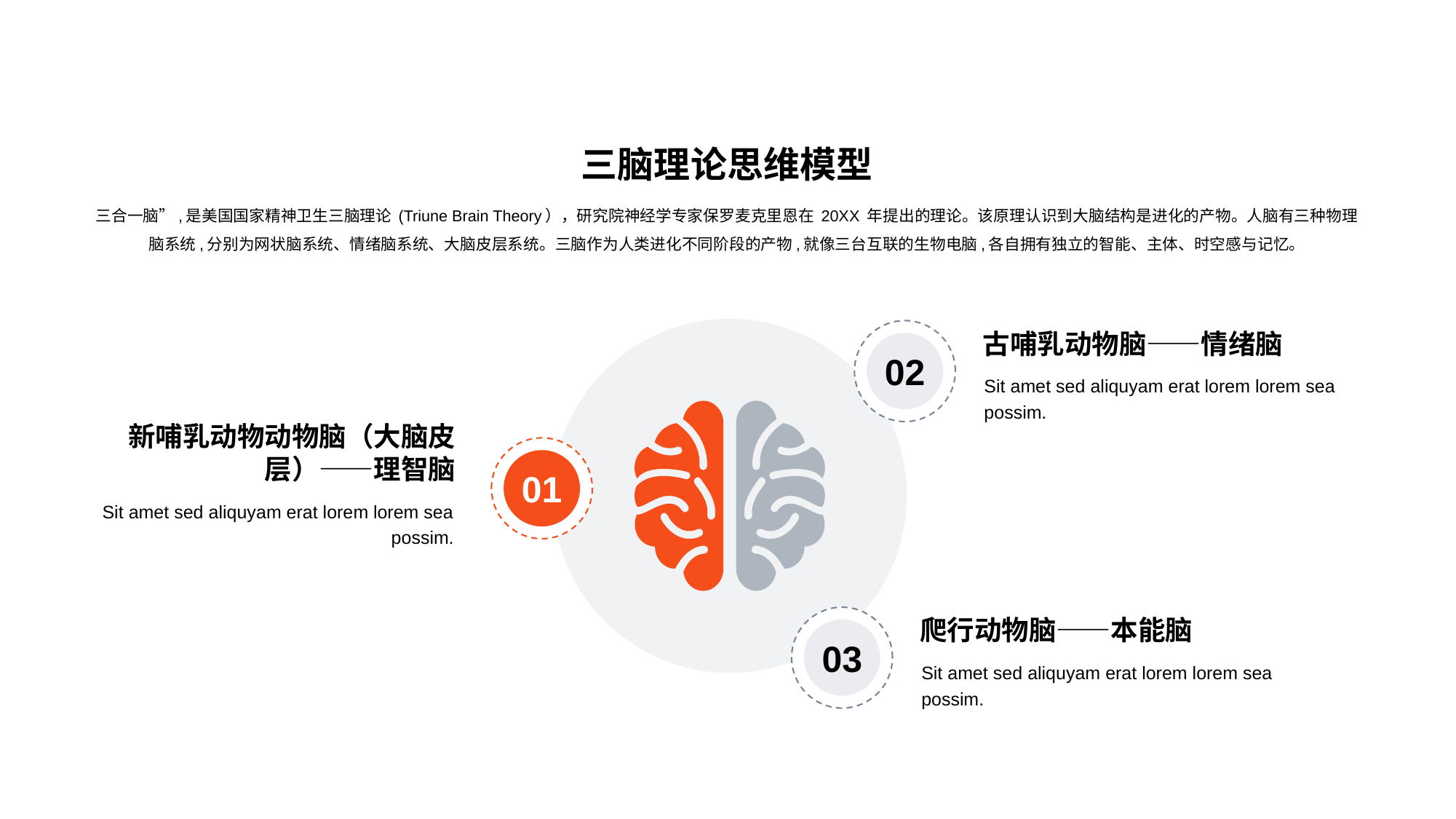

三脑理论思维模型
三合一脑”,是美国国家精神卫生三脑理论 (Triune Brain Theory），研究院神经学专家保罗麦克里恩在 20XX 年提出的理论。该原理认识到大脑结构是进化的产物。人脑有三种物理脑系统,分别为网状脑系统、情绪脑系统、大脑皮层系统。三脑作为人类进化不同阶段的产物,就像三台互联的生物电脑,各自拥有独立的智能、主体、时空感与记忆。
古哺乳动物脑——情绪脑
Sit amet sed aliquyam erat lorem lorem sea possim.

02
新哺乳动物动物脑（大脑皮层）——理智脑
Sit amet sed aliquyam erat lorem lorem sea possim.

01
爬行动物脑——本能脑
Sit amet sed aliquyam erat lorem lorem sea possim.

03